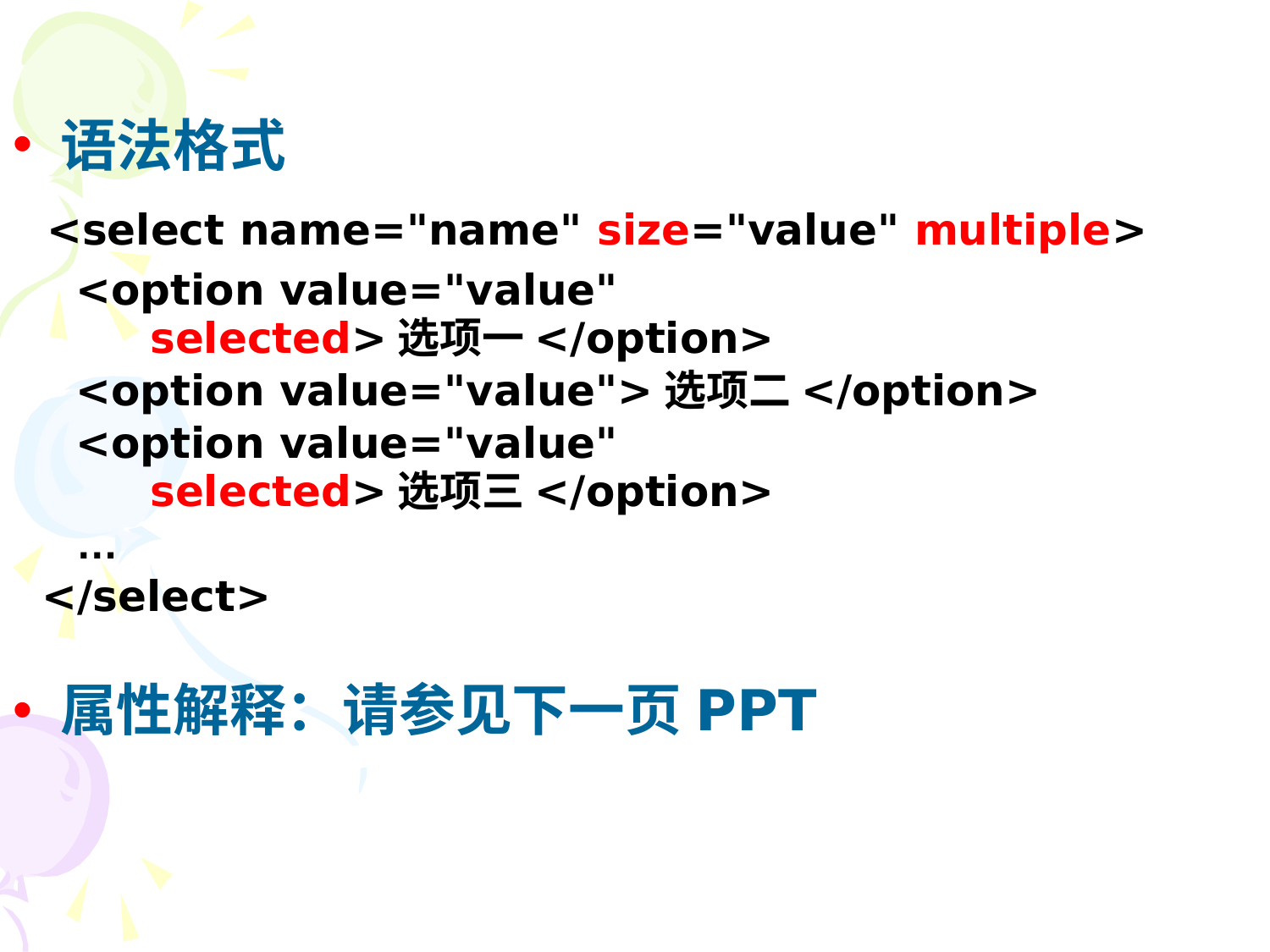

语法格式
  <select name="name" size="value" multiple>
<option value="value" selected>选项一</option>
<option value="value">选项二</option>
<option value="value" selected>选项三</option>
…
  </select>

属性解释：请参见下一页PPT